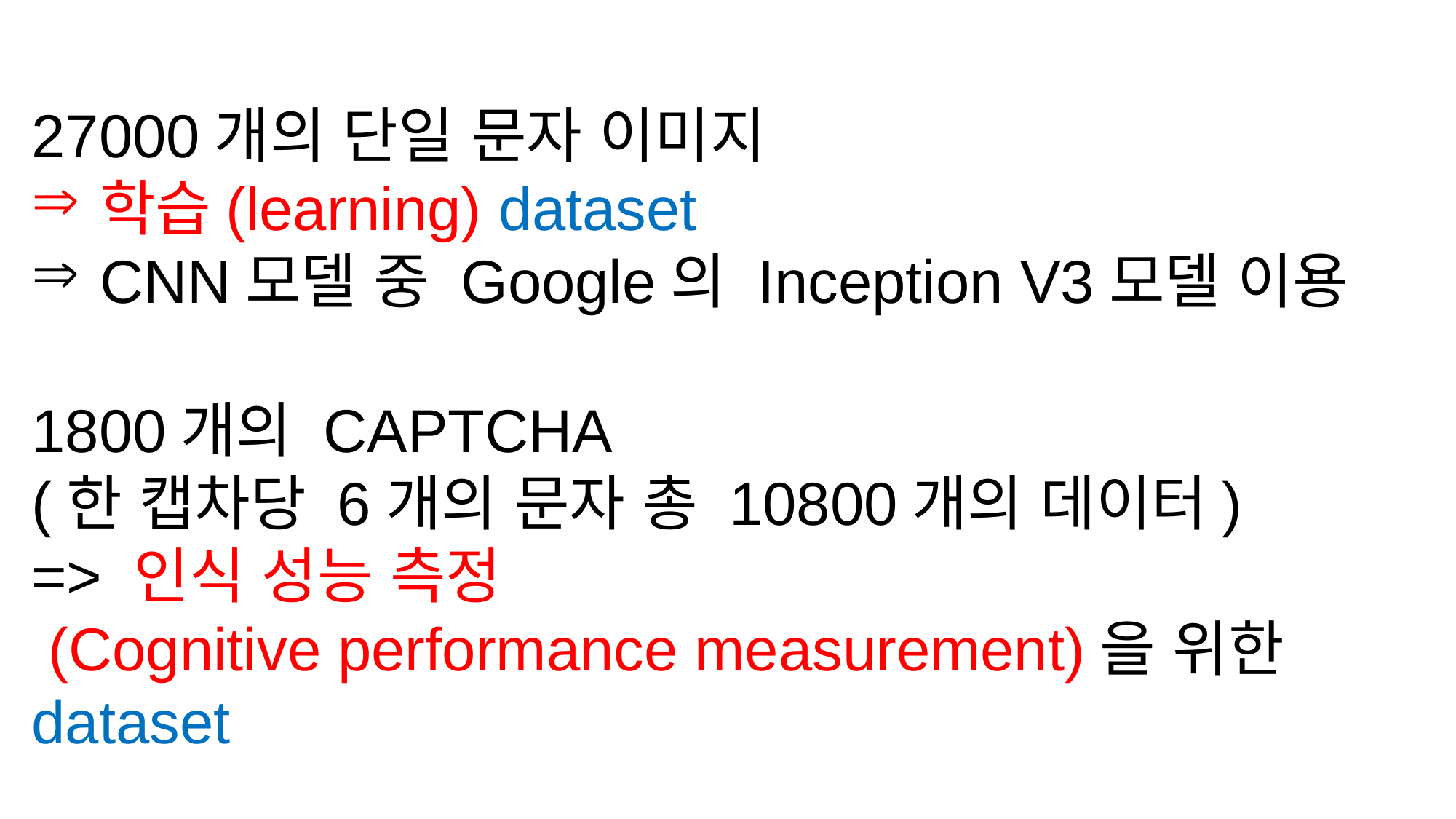

27000개의 단일 문자 이미지
학습(learning) dataset
CNN모델 중 Google의 Inception V3모델 이용
1800개의 CAPTCHA
(한 캡차당 6개의 문자 총 10800개의 데이터)
=> 인식 성능 측정
 (Cognitive performance measurement)을 위한 dataset